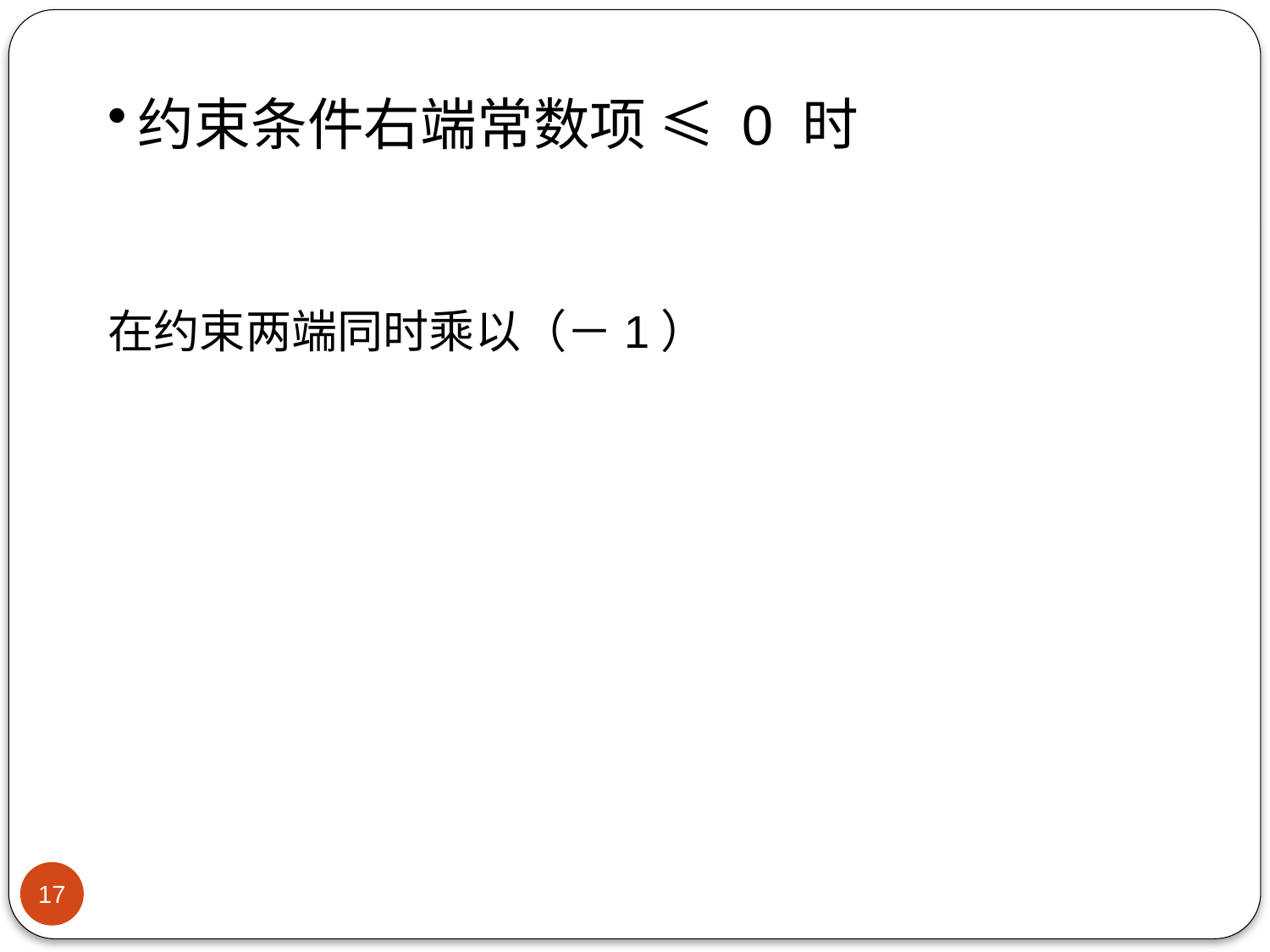

# 约束条件右端常数项 ≤ 0 时
在约束两端同时乘以（－1）
17